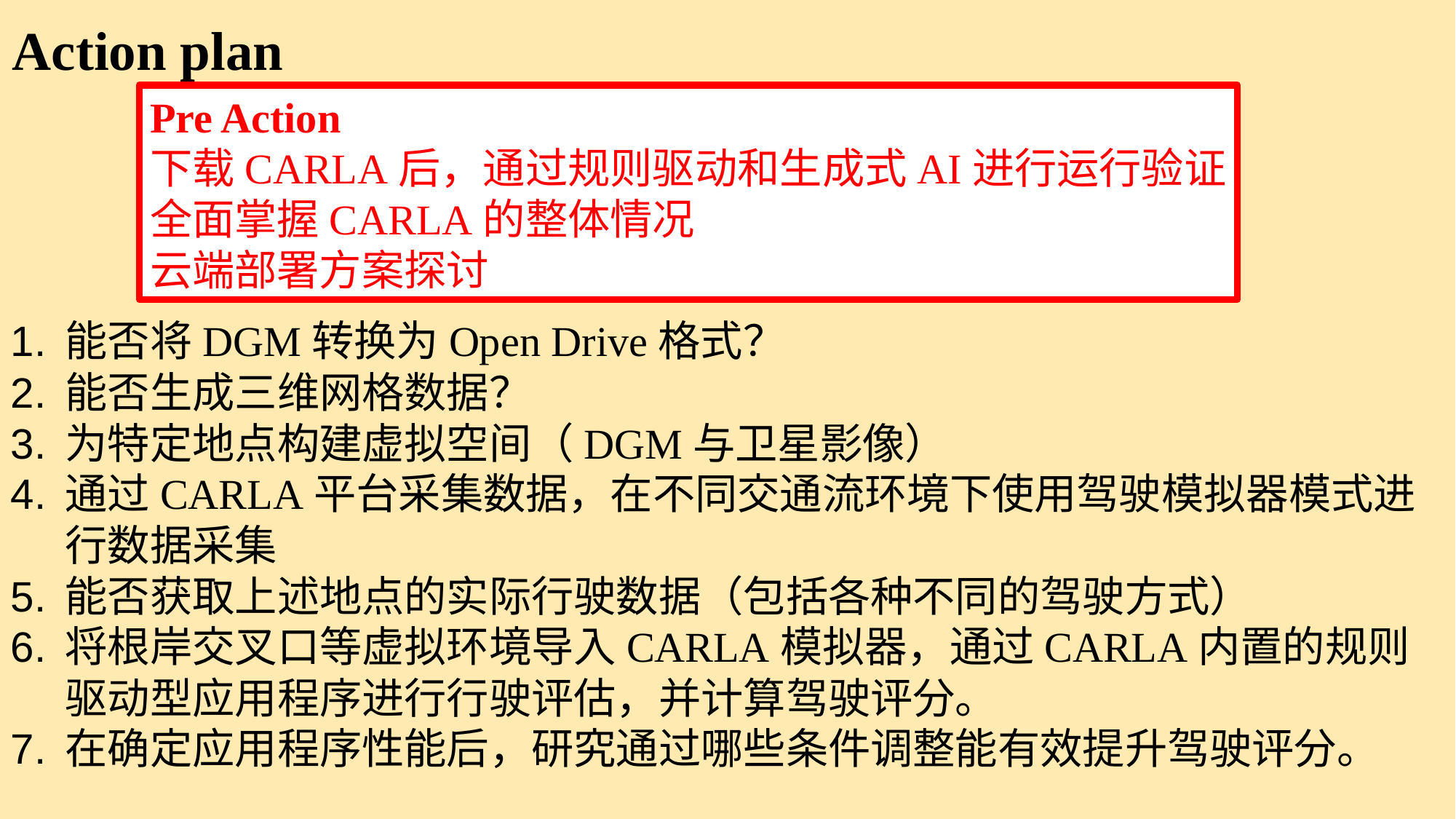

Action plan
Pre Action
下载CARLA后，通过规则驱动和生成式AI进行运行验证
全面掌握CARLA的整体情况
云端部署方案探讨
能否将DGM转换为Open Drive格式？
能否生成三维网格数据？
为特定地点构建虚拟空间（DGM与卫星影像）
通过CARLA平台采集数据，在不同交通流环境下使用驾驶模拟器模式进行数据采集
能否获取上述地点的实际行驶数据（包括各种不同的驾驶方式）
将根岸交叉口等虚拟环境导入CARLA模拟器，通过CARLA内置的规则驱动型应用程序进行行驶评估，并计算驾驶评分。
在确定应用程序性能后，研究通过哪些条件调整能有效提升驾驶评分。